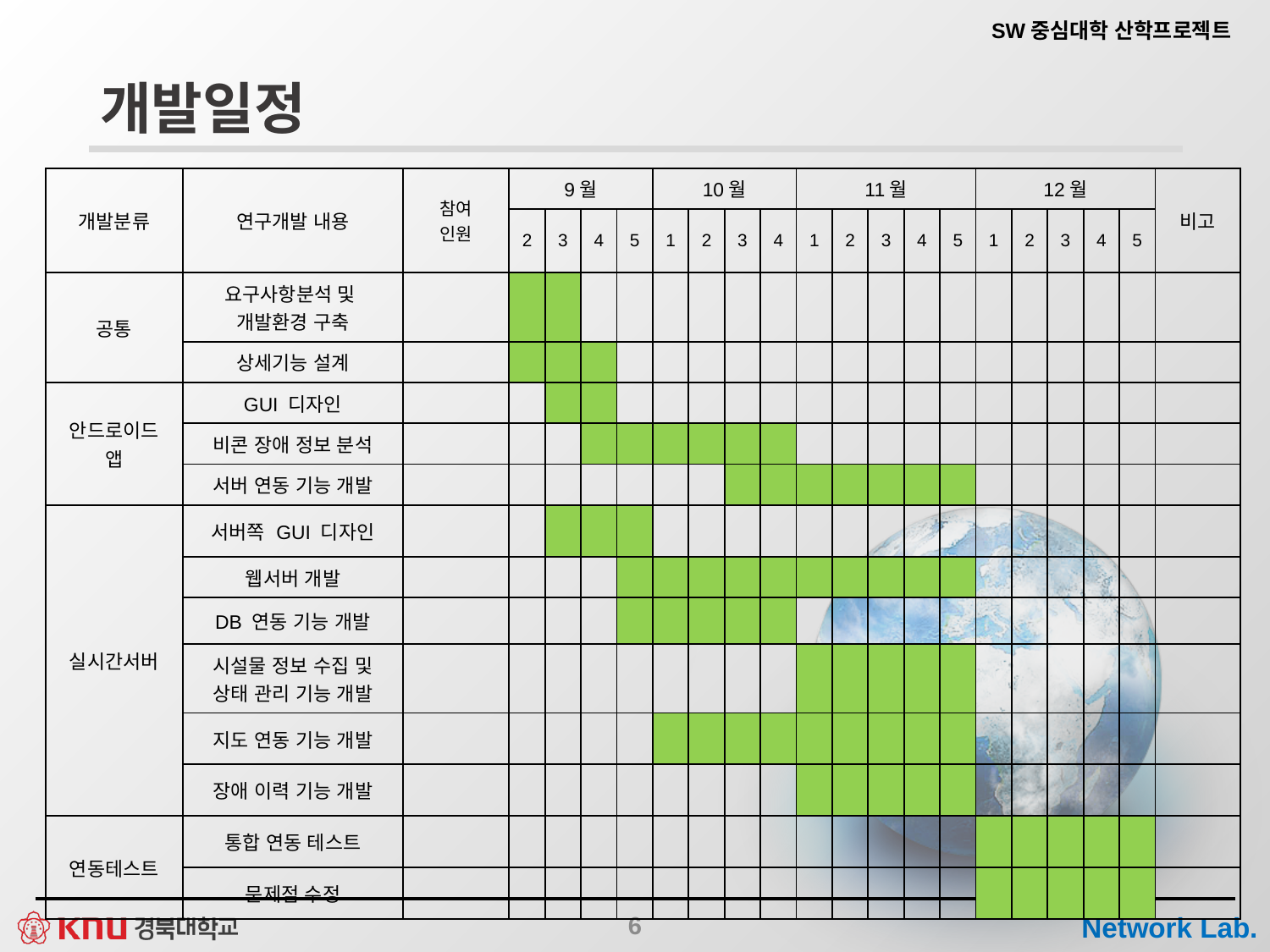

# 개발일정
| 개발분류 | 연구개발 내용 | 참여 인원 | 9월 |  |  |  | 10월 |  |  |  | 11월 |  |  |  |  | 12월 |  |  |  |  | 비고 |
| --- | --- | --- | --- | --- | --- | --- | --- | --- | --- | --- | --- | --- | --- | --- | --- | --- | --- | --- | --- | --- | --- |
|  |  |  | 2 | 3 | 4 | 5 | 1 | 2 | 3 | 4 | 1 | 2 | 3 | 4 | 5 | 1 | 2 | 3 | 4 | 5 |  |
| 공통 | 요구사항분석 및 개발환경 구축 |  |  |  |  |  |  |  |  |  |  |  |  |  |  |  |  |  |  |  |  |
|  | 상세기능 설계 |  |  |  |  |  |  |  |  |  |  |  |  |  |  |  |  |  |  |  |  |
| 안드로이드 앱 | GUI 디자인 |  |  |  |  |  |  |  |  |  |  |  |  |  |  |  |  |  |  |  |  |
|  | 비콘 장애 정보 분석 |  |  |  |  |  |  |  |  |  |  |  |  |  |  |  |  |  |  |  |  |
|  | 서버 연동 기능 개발 |  |  |  |  |  |  |  |  |  |  |  |  |  |  |  |  |  |  |  |  |
| 실시간서버 | 서버쪽 GUI 디자인 |  |  |  |  |  |  |  |  |  |  |  |  |  |  |  |  |  |  |  |  |
|  | 웹서버 개발 |  |  |  |  |  |  |  |  |  |  |  |  |  |  |  |  |  |  |  |  |
|  | DB 연동 기능 개발 |  |  |  |  |  |  |  |  |  |  |  |  |  |  |  |  |  |  |  |  |
|  | 시설물 정보 수집 및 상태 관리 기능 개발 |  |  |  |  |  |  |  |  |  |  |  |  |  |  |  |  |  |  |  |  |
|  | 지도 연동 기능 개발 |  |  |  |  |  |  |  |  |  |  |  |  |  |  |  |  |  |  |  |  |
|  | 장애 이력 기능 개발 |  |  |  |  |  |  |  |  |  |  |  |  |  |  |  |  |  |  |  |  |
| 연동테스트 | 통합 연동 테스트 |  |  |  |  |  |  |  |  |  |  |  |  |  |  |  |  |  |  |  |  |
|  | 문제점 수정 |  |  |  |  |  |  |  |  |  |  |  |  |  |  |  |  |  |  |  |  |
6